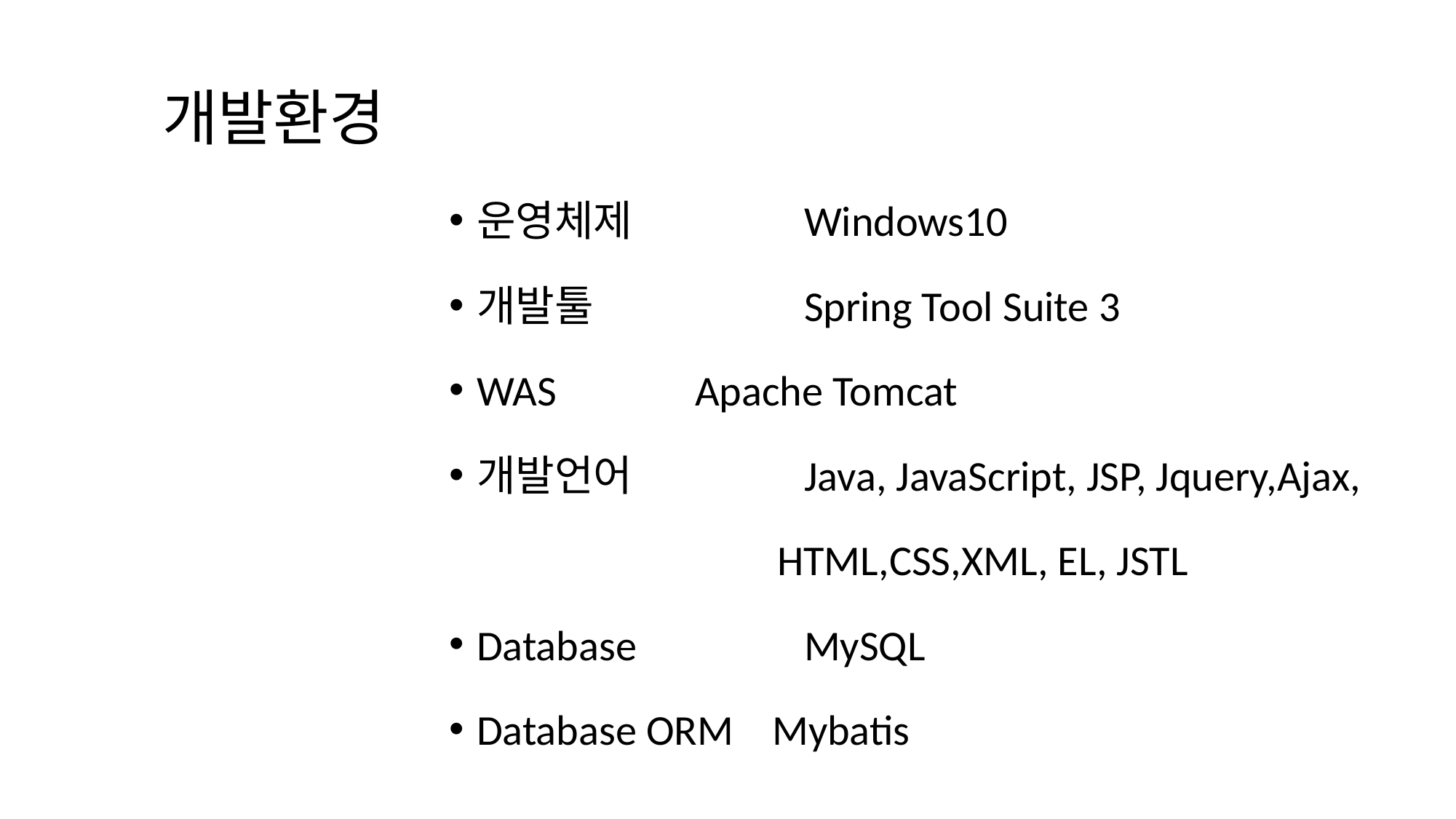

# 개발환경
운영체제		Windows10
개발툴 		Spring Tool Suite 3
WAS		Apache Tomcat
개발언어		Java, JavaScript, JSP, Jquery,Ajax,
                                  HTML,CSS,XML, EL, JSTL
Database		MySQL
Database ORM    Mybatis